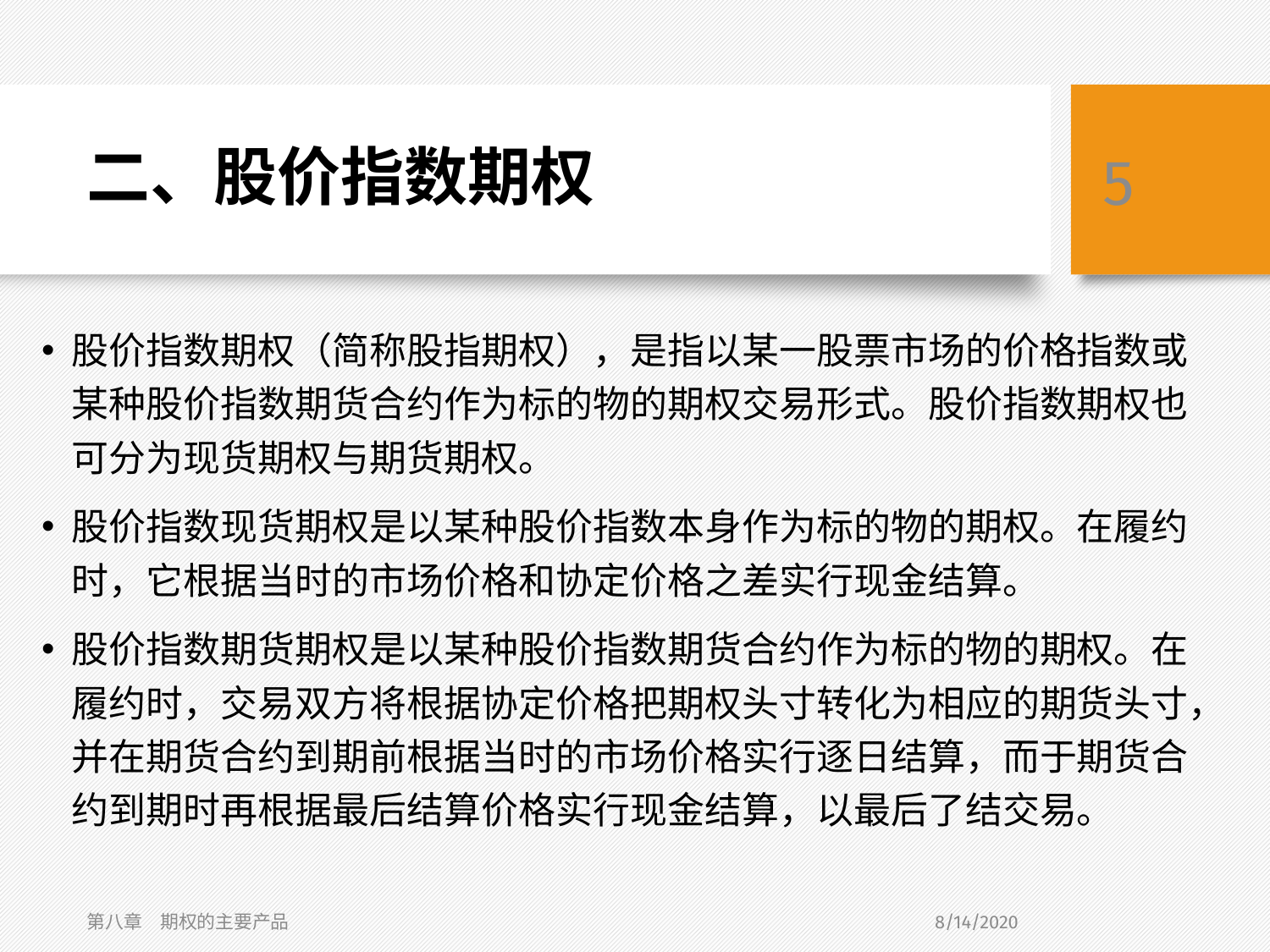

# 二、股价指数期权
5
股价指数期权（简称股指期权），是指以某一股票市场的价格指数或某种股价指数期货合约作为标的物的期权交易形式。股价指数期权也可分为现货期权与期货期权。
股价指数现货期权是以某种股价指数本身作为标的物的期权。在履约时，它根据当时的市场价格和协定价格之差实行现金结算。
股价指数期货期权是以某种股价指数期货合约作为标的物的期权。在履约时，交易双方将根据协定价格把期权头寸转化为相应的期货头寸，并在期货合约到期前根据当时的市场价格实行逐日结算，而于期货合约到期时再根据最后结算价格实行现金结算，以最后了结交易。

8/14/2020
第八章　期权的主要产品